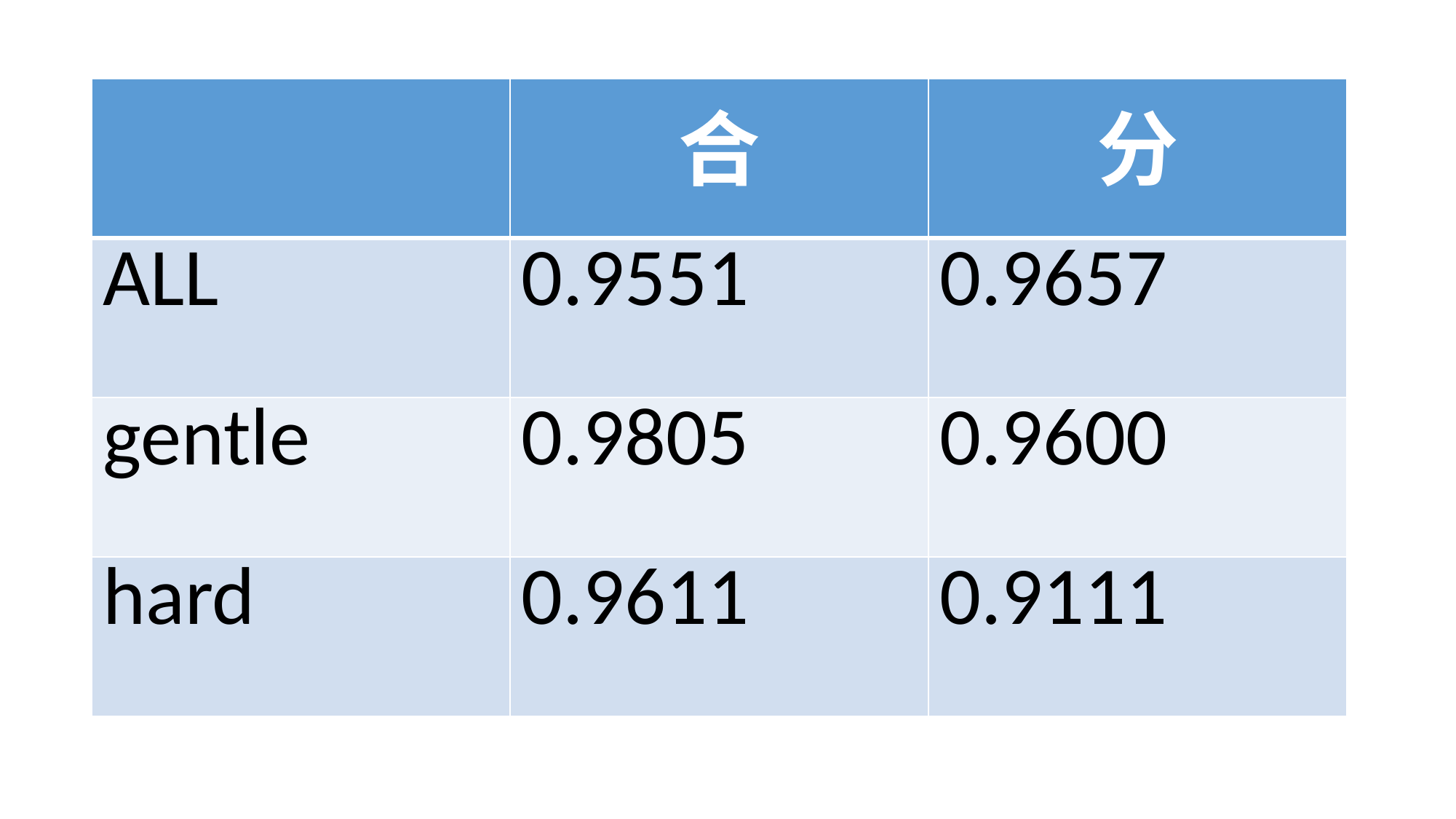

|  | 合 | 分 |
| --- | --- | --- |
| ALL | 0.9551 | 0.9657 |
| gentle | 0.9805 | 0.9600 |
| hard | 0.9611 | 0.9111 |